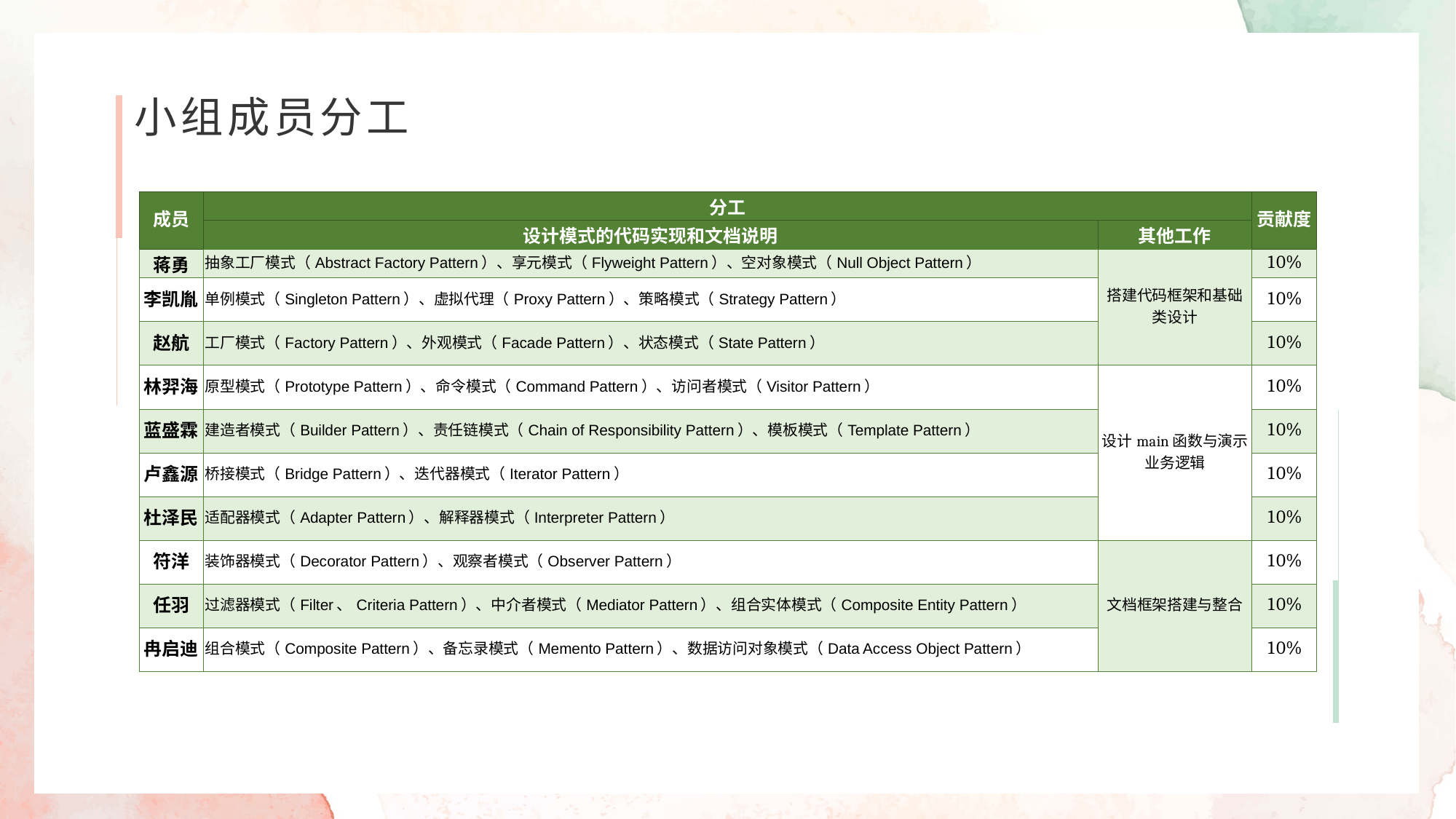

小组成员分工

| 成员 | 分工 |  | 贡献度 |
| --- | --- | --- | --- |
|  | 设计模式的代码实现和文档说明 | 其他工作 |  |
| 蒋勇 | 抽象工厂模式（Abstract Factory Pattern）、享元模式（Flyweight Pattern）、空对象模式（Null Object Pattern） | 搭建代码框架和基础类设计 | 10% |
| 李凯胤 | 单例模式（Singleton Pattern）、虚拟代理（Proxy Pattern）、策略模式（Strategy Pattern） |  | 10% |
| 赵航 | 工厂模式（Factory Pattern）、外观模式（Facade Pattern）、状态模式（State Pattern） |  | 10% |
| 林羿海 | 原型模式（Prototype Pattern）、命令模式（Command Pattern）、访问者模式（Visitor Pattern） | 设计main函数与演示业务逻辑 | 10% |
| 蓝盛霖 | 建造者模式（Builder Pattern）、责任链模式（Chain of Responsibility Pattern）、模板模式（Template Pattern） |  | 10% |
| 卢鑫源 | 桥接模式（Bridge Pattern）、迭代器模式（Iterator Pattern） |  | 10% |
| 杜泽民 | 适配器模式（Adapter Pattern）、解释器模式（Interpreter Pattern） |  | 10% |
| 符洋 | 装饰器模式（Decorator Pattern）、观察者模式（Observer Pattern） | 文档框架搭建与整合 | 10% |
| 任羽 | 过滤器模式（Filter、Criteria Pattern）、中介者模式（Mediator Pattern）、组合实体模式（Composite Entity Pattern） |  | 10% |
| 冉启迪 | 组合模式（Composite Pattern）、备忘录模式（Memento Pattern）、数据访问对象模式（Data Access Object Pattern） |  | 10% |